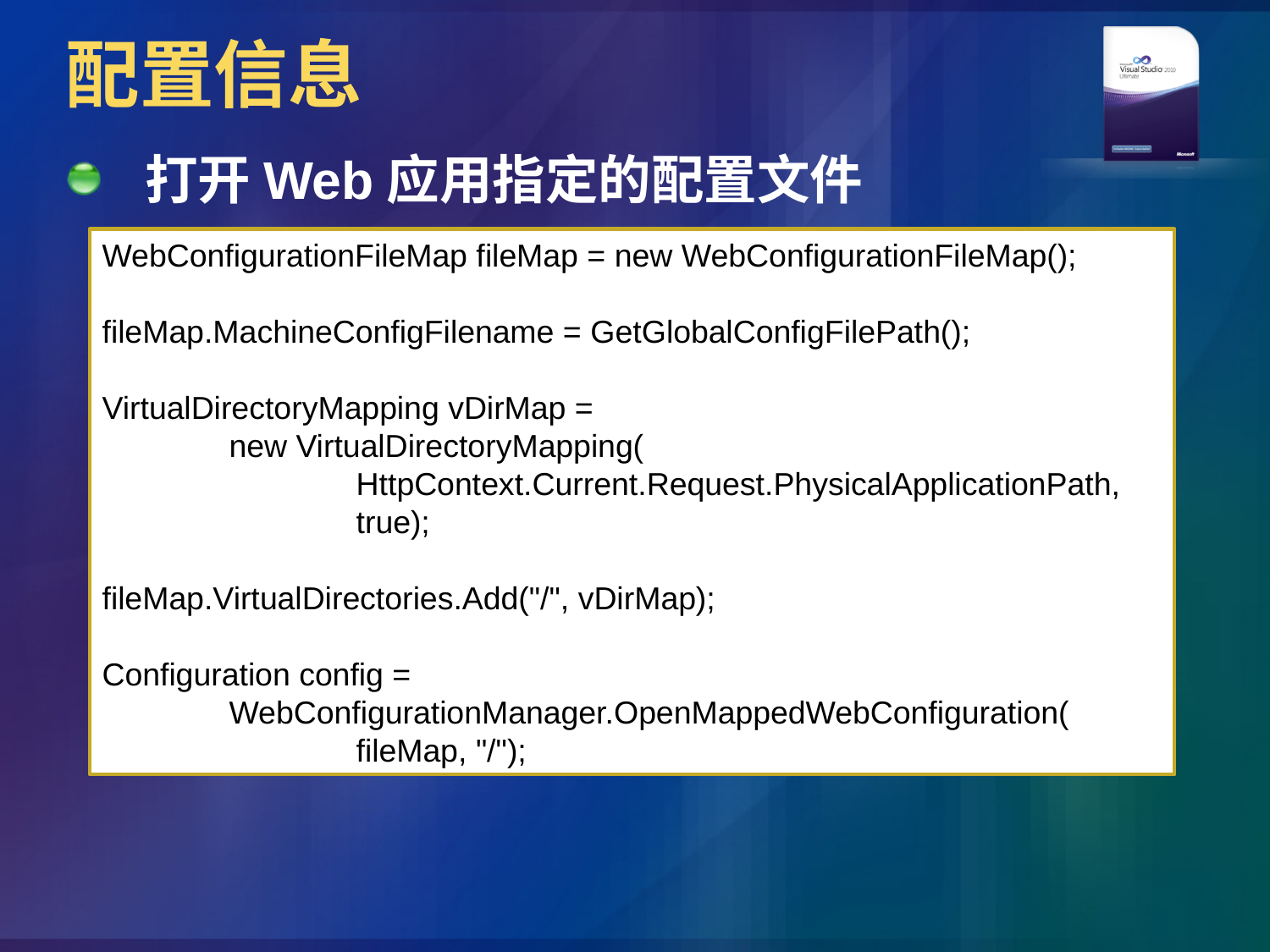

# 配置信息
打开Web应用指定的配置文件
WebConfigurationFileMap fileMap = new WebConfigurationFileMap();

fileMap.MachineConfigFilename = GetGlobalConfigFilePath();

VirtualDirectoryMapping vDirMap =
	new VirtualDirectoryMapping(
		HttpContext.Current.Request.PhysicalApplicationPath,
		true);

fileMap.VirtualDirectories.Add("/", vDirMap);

Configuration config =
	WebConfigurationManager.OpenMappedWebConfiguration(
		fileMap, "/");